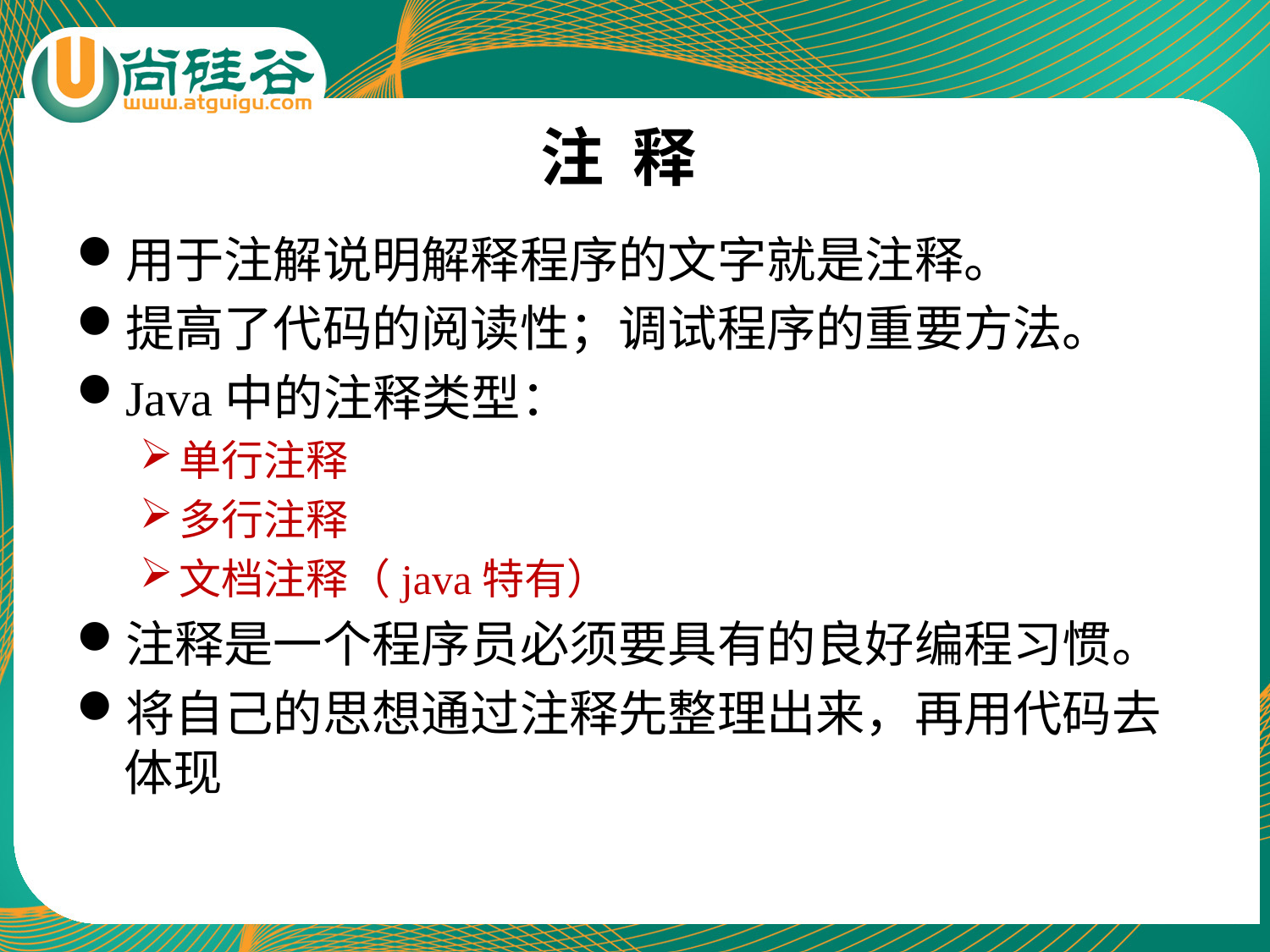

# 注  释
用于注解说明解释程序的文字就是注释。
提高了代码的阅读性；调试程序的重要方法。
Java中的注释类型：
单行注释
多行注释
文档注释（java特有）
注释是一个程序员必须要具有的良好编程习惯。
将自己的思想通过注释先整理出来，再用代码去体现